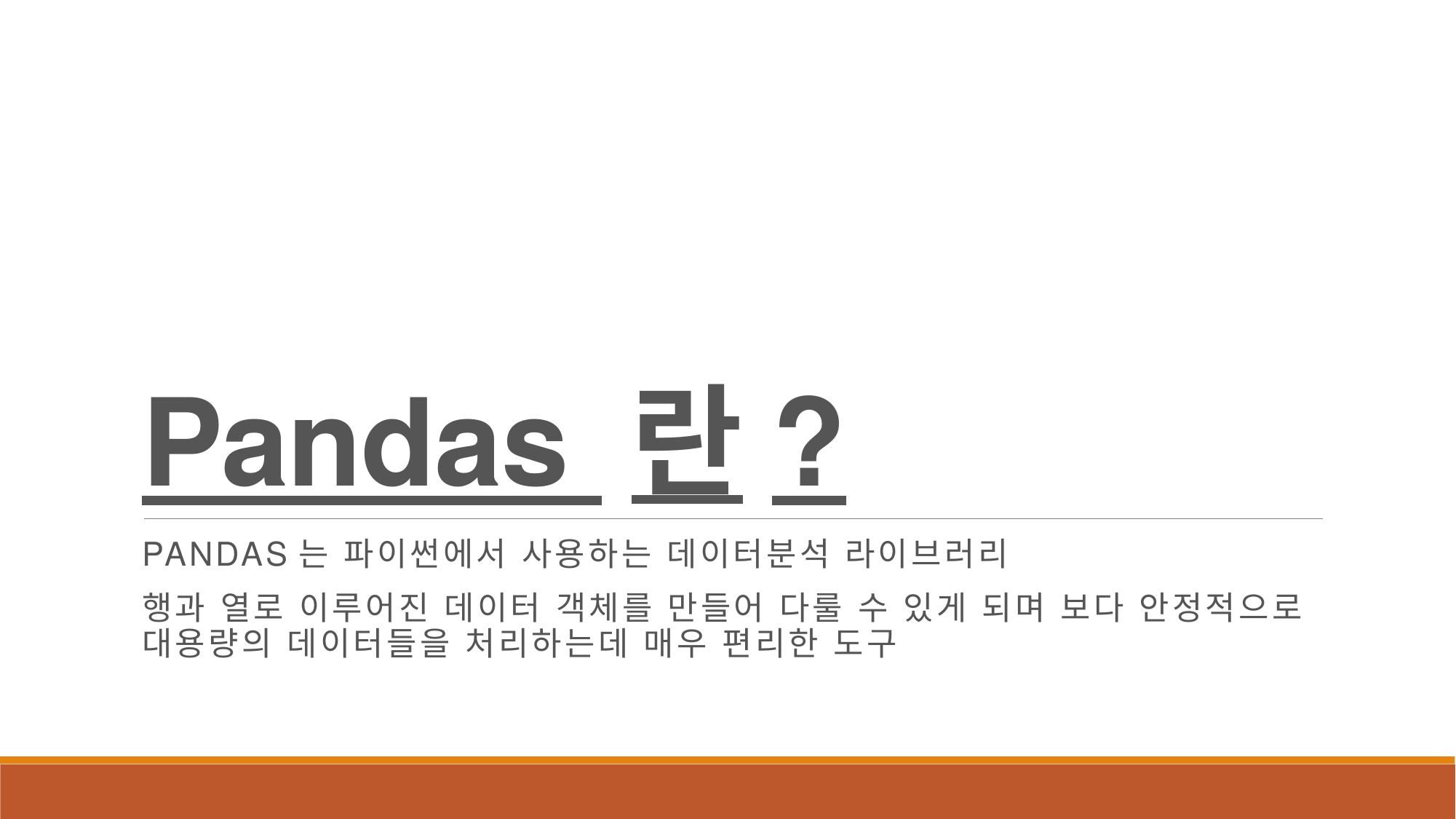

# Pandas 란?
Pandas는 파이썬에서 사용하는 데이터분석 라이브러리
행과 열로 이루어진 데이터 객체를 만들어 다룰 수 있게 되며 보다 안정적으로 대용량의 데이터들을 처리하는데 매우 편리한 도구